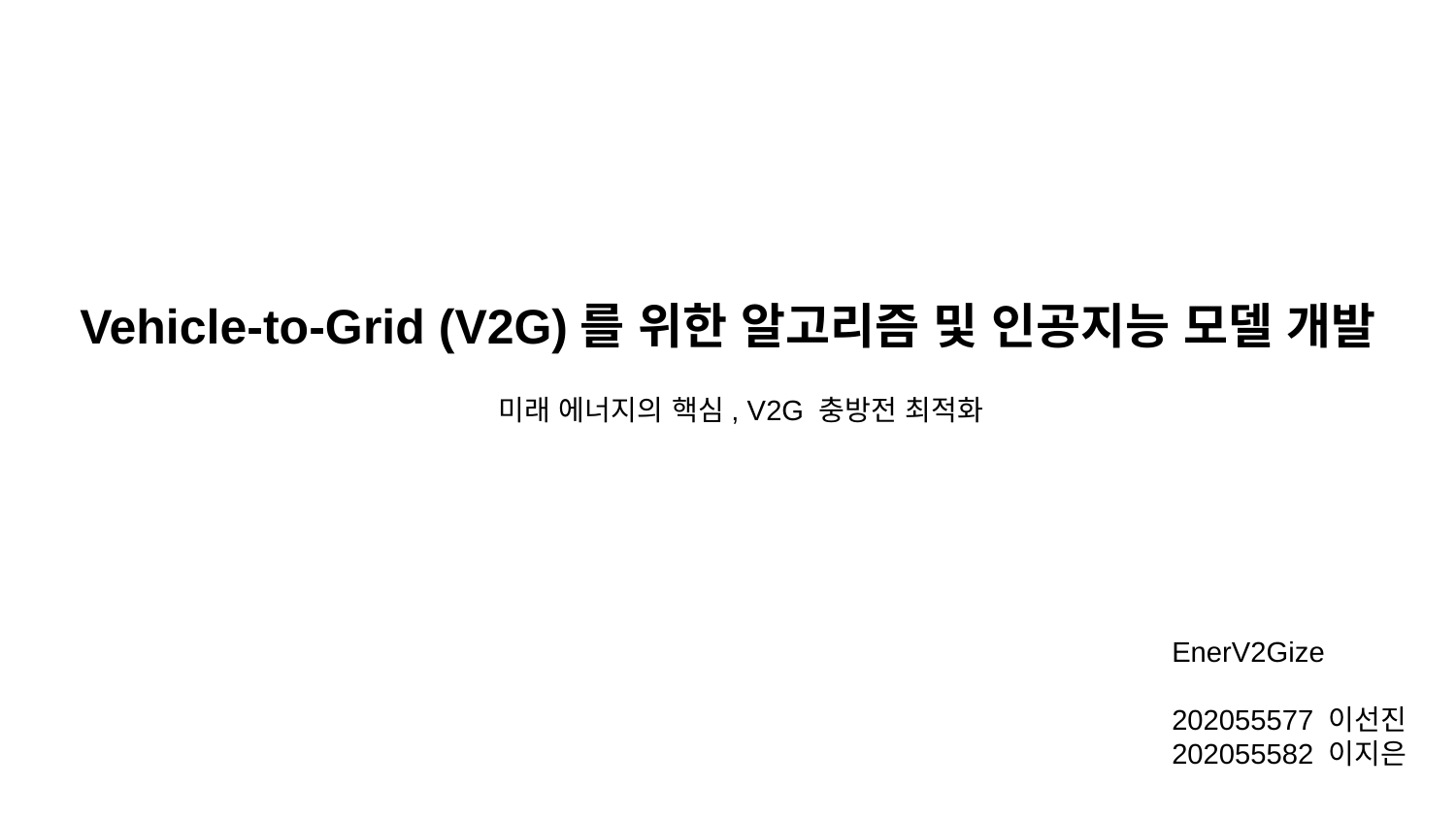

Vehicle-to-Grid (V2G)를 위한 알고리즘 및 인공지능 모델 개발
미래 에너지의 핵심, V2G 충방전 최적화
EnerV2Gize

202055577 이선진
202055582 이지은